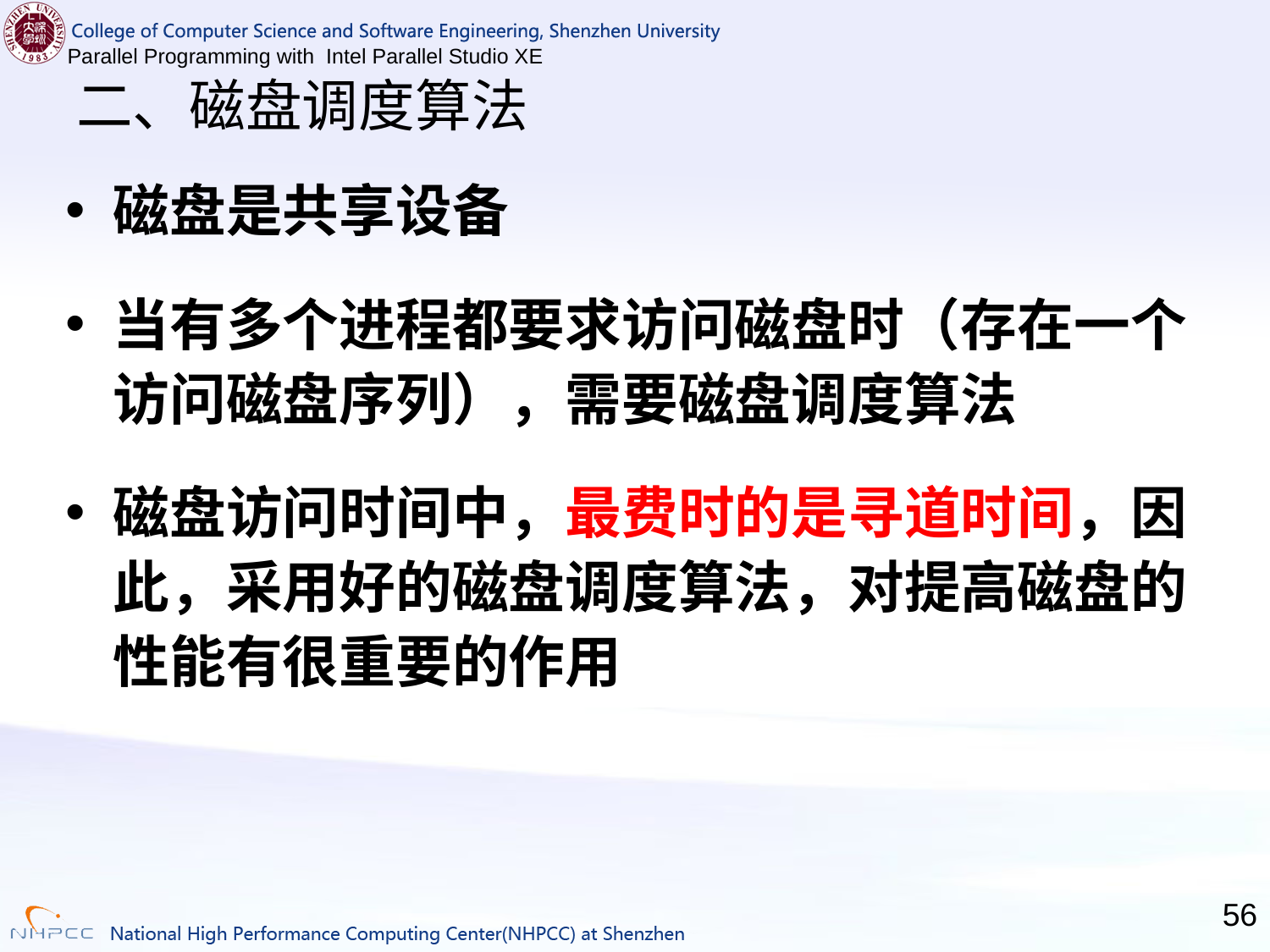

# 二、磁盘调度算法
磁盘是共享设备
当有多个进程都要求访问磁盘时（存在一个访问磁盘序列），需要磁盘调度算法
磁盘访问时间中，最费时的是寻道时间，因此，采用好的磁盘调度算法，对提高磁盘的性能有很重要的作用
56